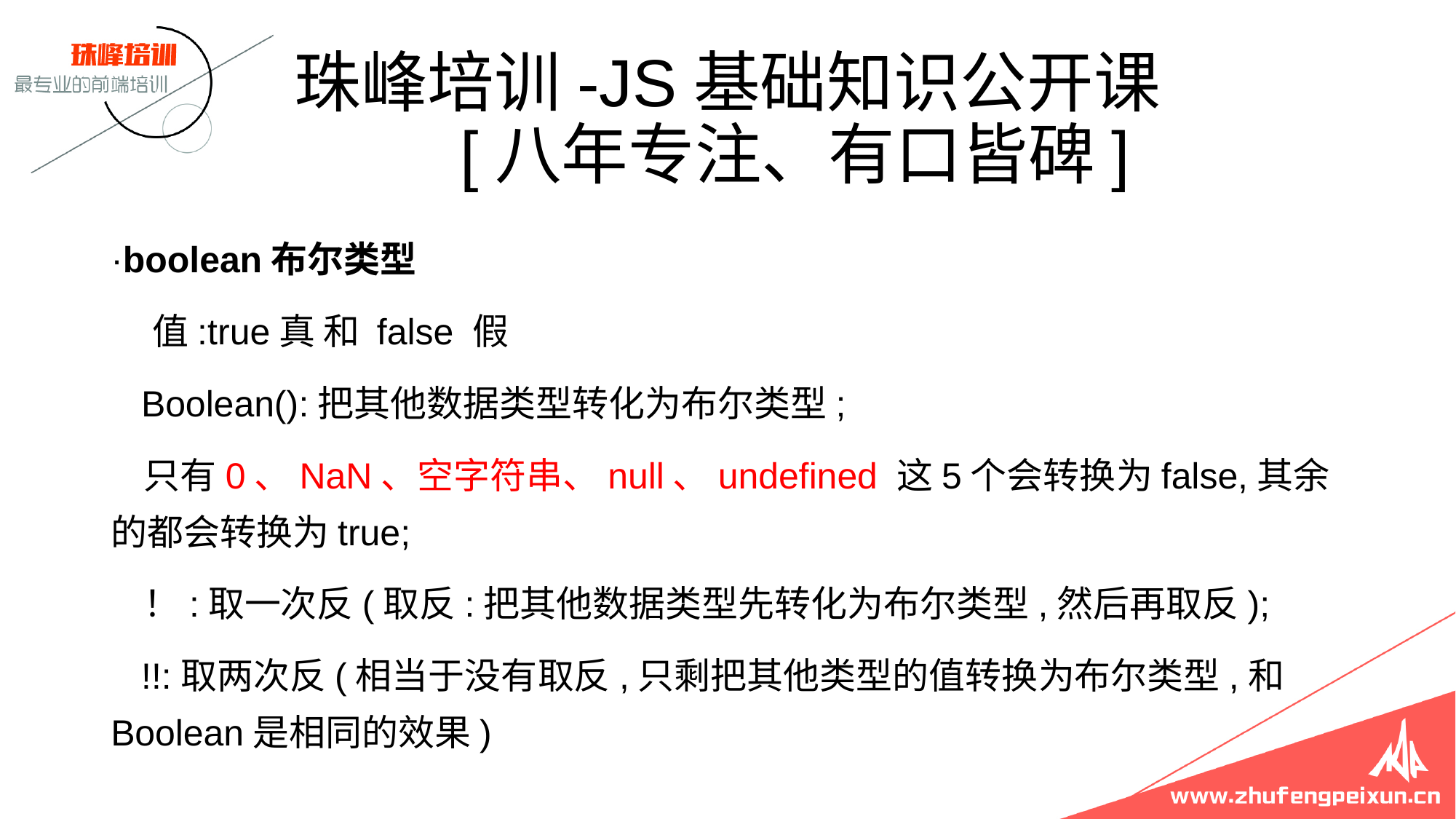

# 珠峰培训-JS基础知识公开课 [八年专注、有口皆碑]
·boolean布尔类型
    值:true真 和 false 假
   Boolean():把其他数据类型转化为布尔类型;
   只有0、NaN、空字符串、null、undefined 这5个会转换为false,其余的都会转换为true;
   ！:取一次反(取反:把其他数据类型先转化为布尔类型,然后再取反);
   !!:取两次反(相当于没有取反,只剩把其他类型的值转换为布尔类型,和Boolean是相同的效果)